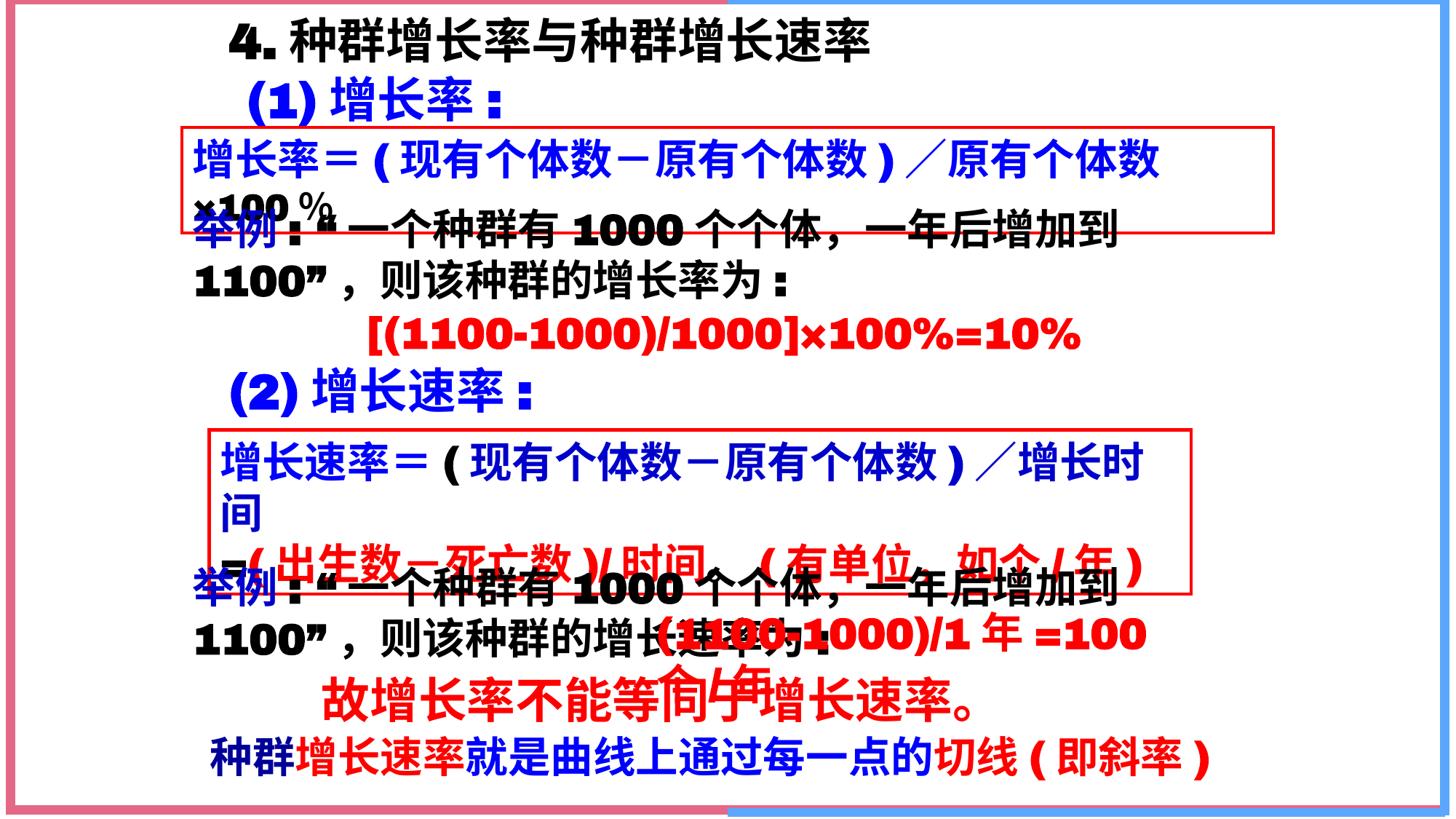

4.种群增长率与种群增长速率
(1)增长率:
增长率＝(现有个体数－原有个体数)／原有个体数×100％

举例: “一个种群有1000个个体，一年后增加到1100”，则该种群的增长率为:
[(1100-1000)/1000]×100%=10%
(2)增长速率:
增长速率＝(现有个体数－原有个体数)／增长时间
=(出生数－死亡数)/时间。(有单位，如个/年)
举例: “一个种群有1000个个体，一年后增加到1100”，则该种群的增长速率为:
(1100-1000)/1年=100个/年
    故增长率不能等同于增长速率。

   种群增长速率就是曲线上通过每一点的切线(即斜率)